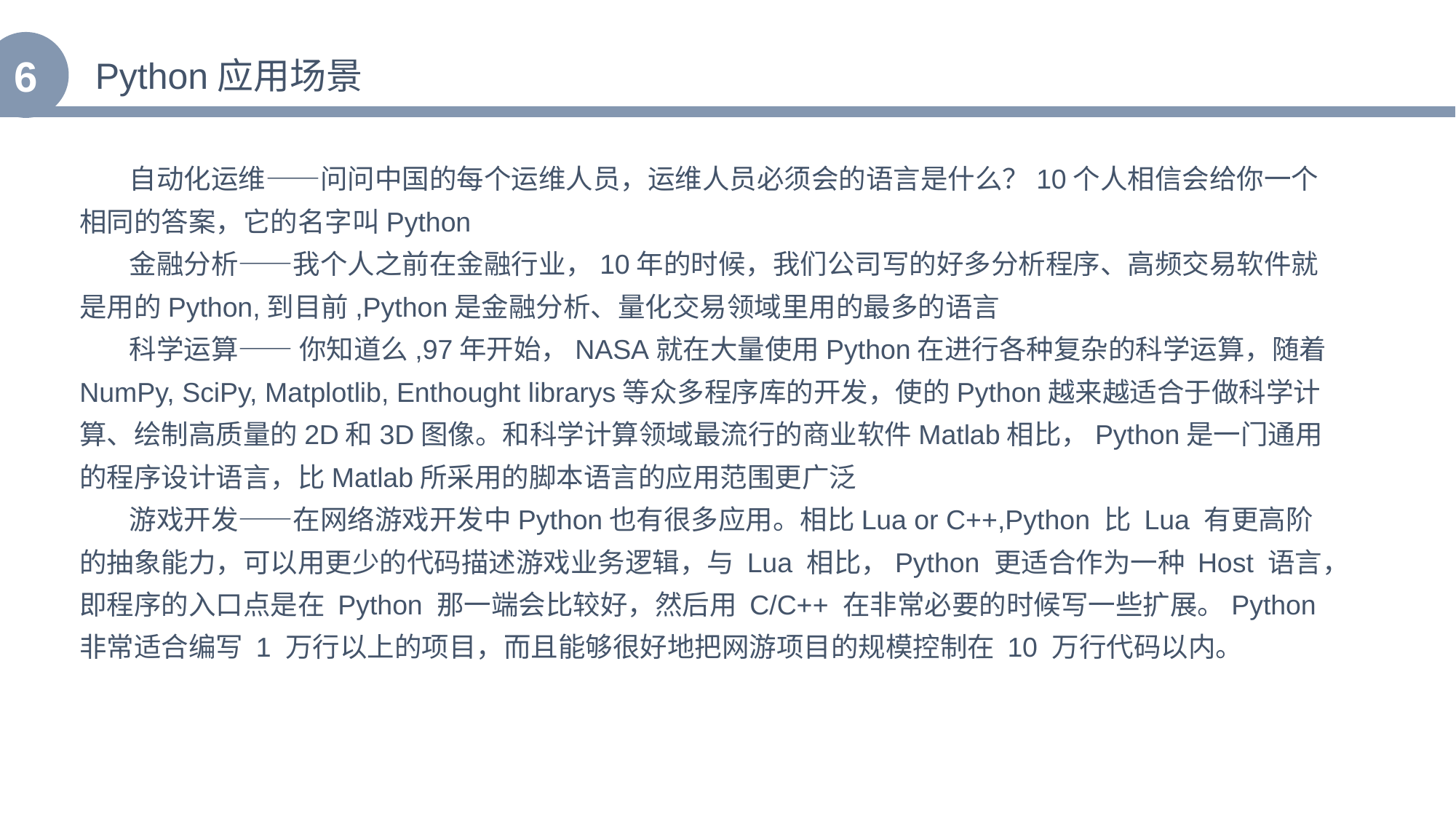

6
Python应用场景

       自动化运维——问问中国的每个运维人员，运维人员必须会的语言是什么？10个人相信会给你一个相同的答案，它的名字叫Python
       金融分析——我个人之前在金融行业，10年的时候，我们公司写的好多分析程序、高频交易软件就是用的Python,到目前,Python是金融分析、量化交易领域里用的最多的语言
       科学运算—— 你知道么,97年开始，NASA就在大量使用Python在进行各种复杂的科学运算，随着NumPy, SciPy, Matplotlib, Enthought librarys等众多程序库的开发，使的Python越来越适合于做科学计算、绘制高质量的2D和3D图像。和科学计算领域最流行的商业软件Matlab相比，Python是一门通用的程序设计语言，比Matlab所采用的脚本语言的应用范围更广泛
       游戏开发——在网络游戏开发中Python也有很多应用。相比Lua or C++,Python 比 Lua 有更高阶的抽象能力，可以用更少的代码描述游戏业务逻辑，与 Lua 相比，Python 更适合作为一种 Host 语言，即程序的入口点是在 Python 那一端会比较好，然后用 C/C++ 在非常必要的时候写一些扩展。Python 非常适合编写 1 万行以上的项目，而且能够很好地把网游项目的规模控制在 10 万行代码以内。